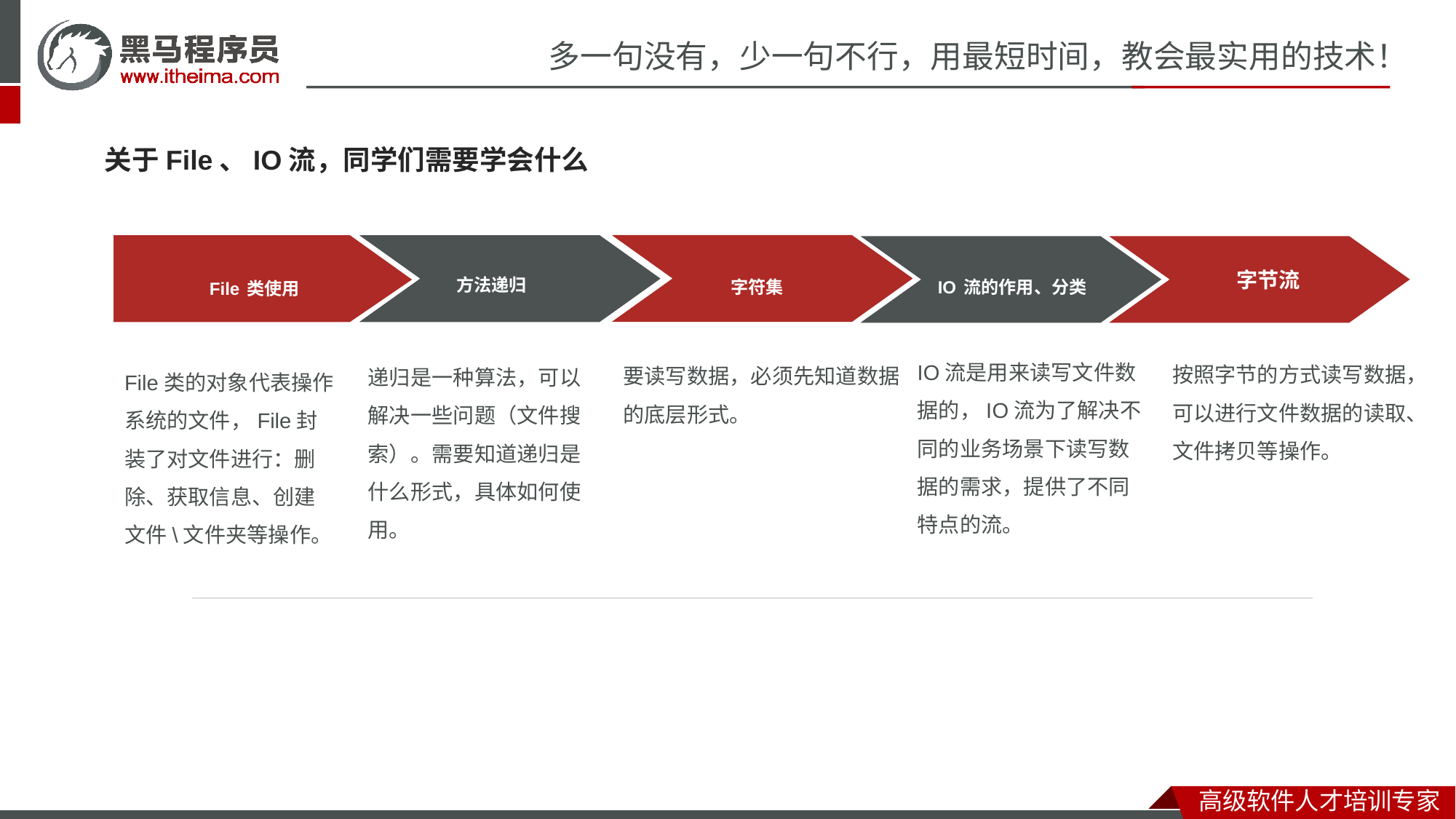

关于File、IO流，同学们需要学会什么

字节流
IO流的作用、分类
字符集
File类使用
方法递归
IO流是用来读写文件数据的，IO流为了解决不同的业务场景下读写数据的需求，提供了不同特点的流。
按照字节的方式读写数据，可以进行文件数据的读取、文件拷贝等操作。
要读写数据，必须先知道数据的底层形式。
递归是一种算法，可以解决一些问题（文件搜索）。需要知道递归是什么形式，具体如何使用。
File类的对象代表操作系统的文件，File封装了对文件进行：删除、获取信息、创建文件\文件夹等操作。